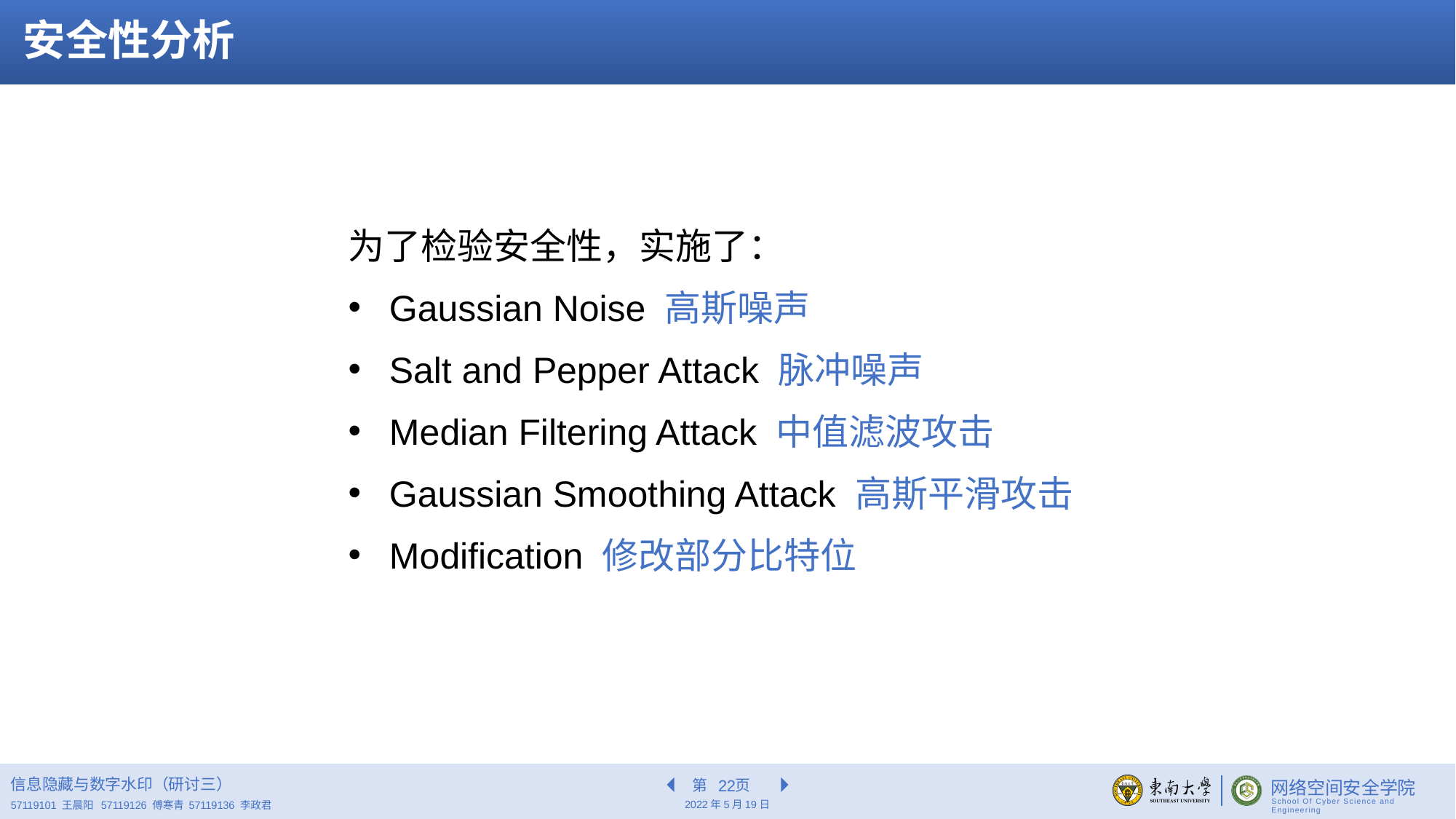

安全性分析
为了检验安全性，实施了：
Gaussian Noise 高斯噪声
Salt and Pepper Attack 脉冲噪声
Median Filtering Attack 中值滤波攻击
Gaussian Smoothing Attack 高斯平滑攻击
Modification 修改部分比特位
信息隐藏与数字水印（研讨三）

22
2022年5月19日
57119101 王晨阳  57119126 傅寒青 57119136 李政君